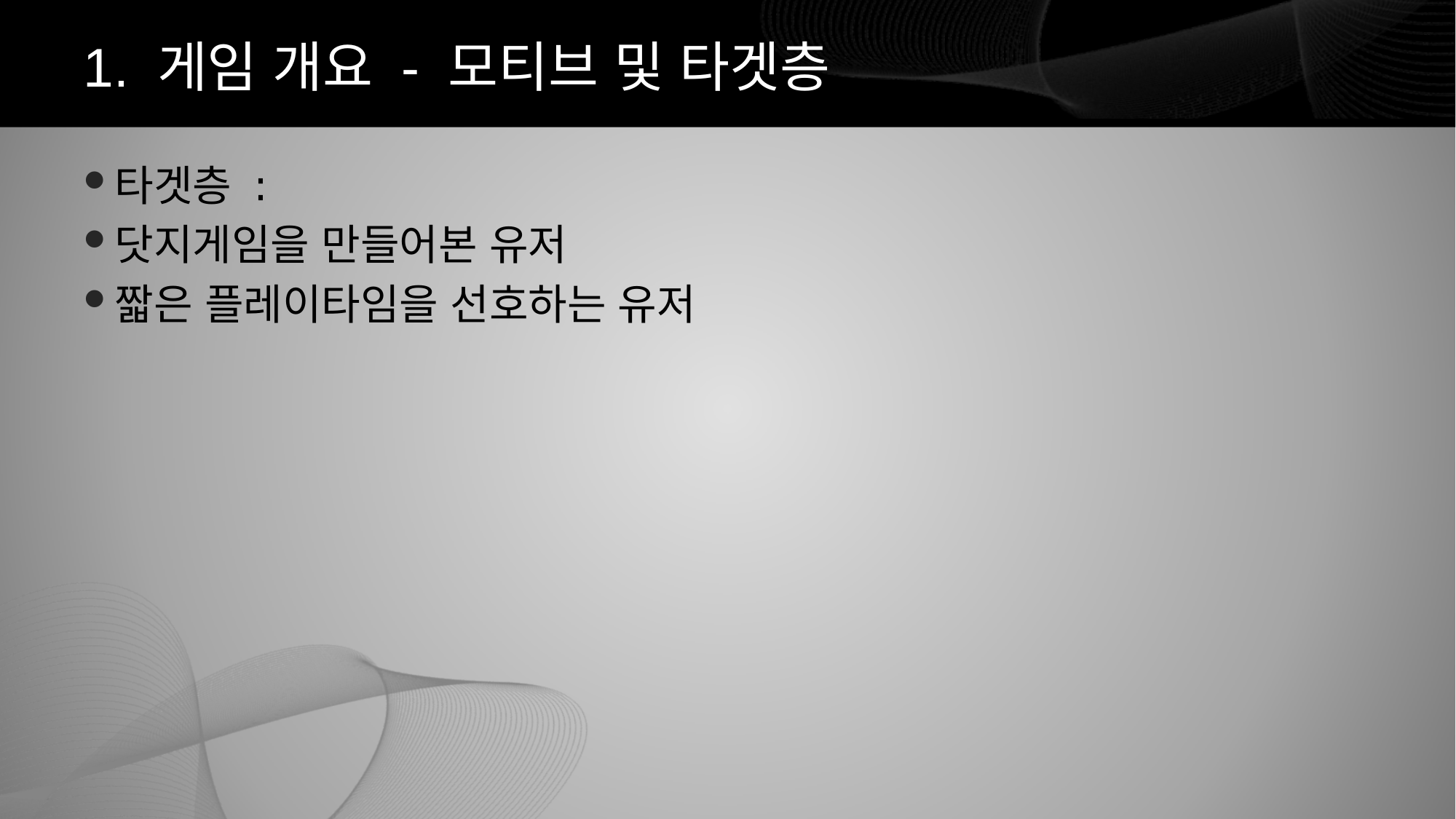

# 1. 게임 개요 - 모티브 및 타겟층
타겟층 :
닷지게임을 만들어본 유저
짧은 플레이타임을 선호하는 유저